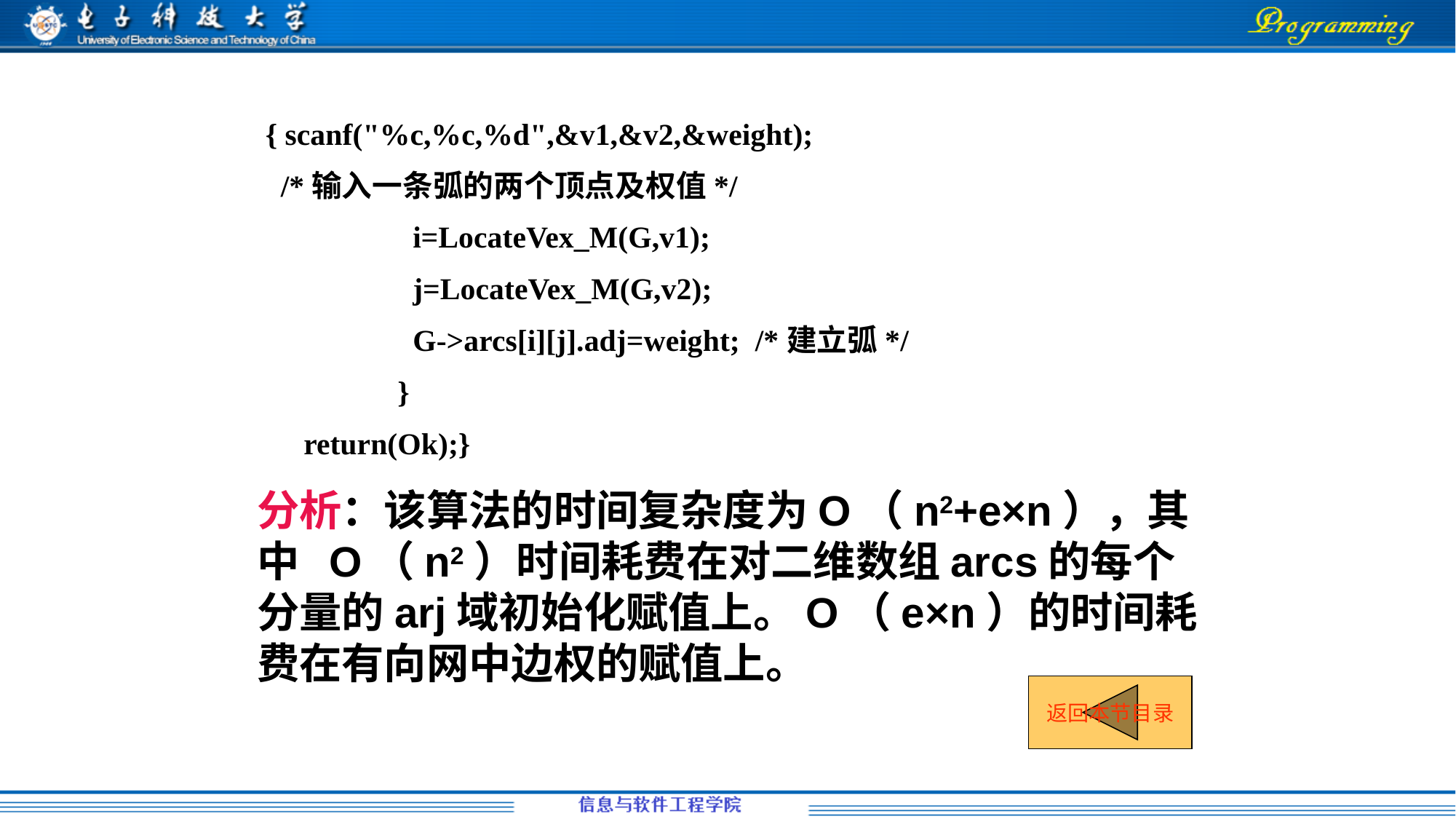

{ scanf("%c,%c,%d",&v1,&v2,&weight);
  /*输入一条弧的两个顶点及权值*/
	     i=LocateVex_M(G,v1);
	     j=LocateVex_M(G,v2);
	     G->arcs[i][j].adj=weight;  /*建立弧*/
	   }
     return(Ok);}
分析：该算法的时间复杂度为O（n2+e×n），其中  O（n2）时间耗费在对二维数组arcs的每个分量的arj域初始化赋值上。O（e×n）的时间耗费在有向网中边权的赋值上。
返回本节目录